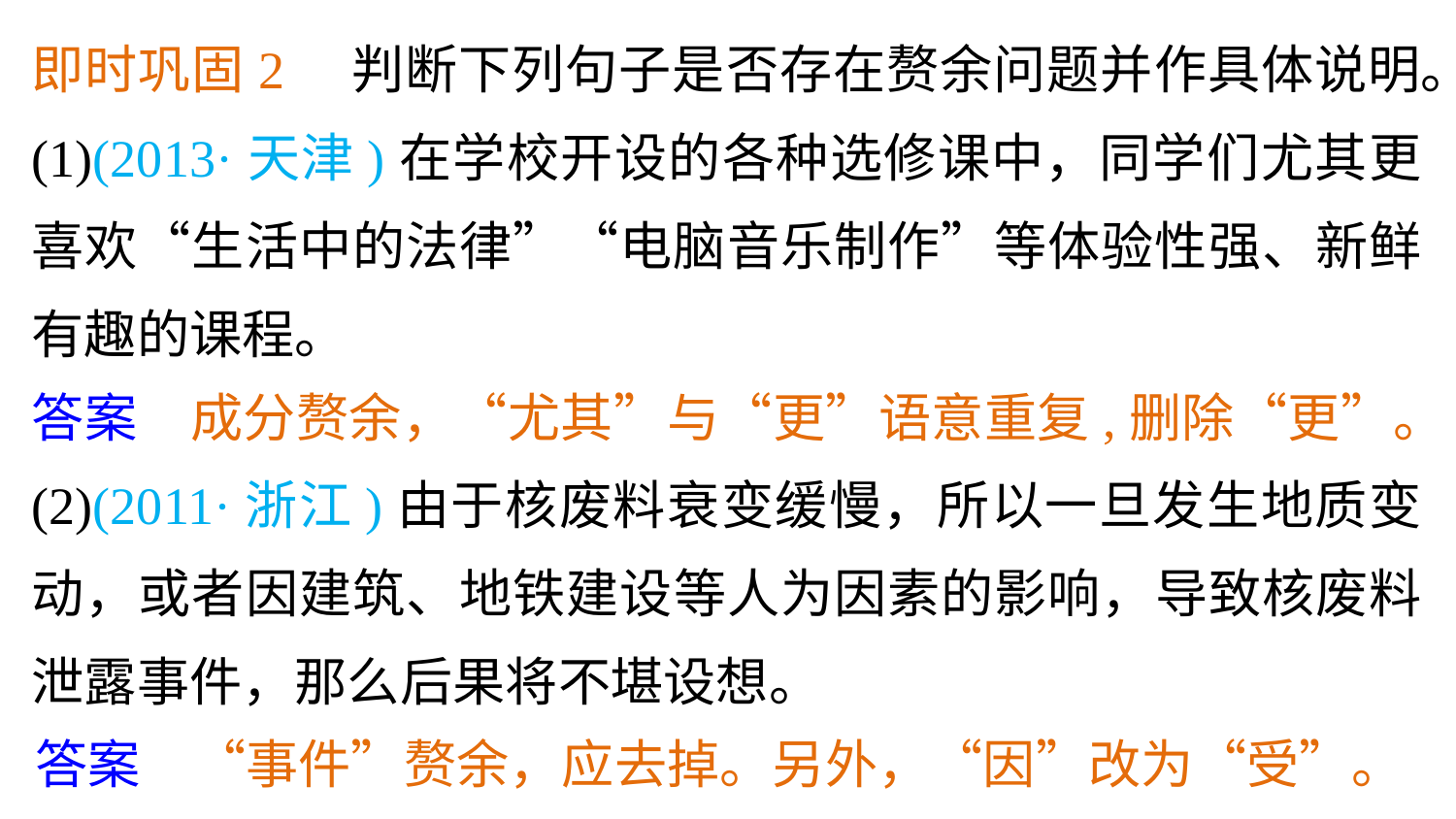

即时巩固2　判断下列句子是否存在赘余问题并作具体说明。
(1)(2013·天津)在学校开设的各种选修课中，同学们尤其更喜欢“生活中的法律”“电脑音乐制作”等体验性强、新鲜有趣的课程。
答案　成分赘余，“尤其”与“更”语意重复,删除“更”。
(2)(2011·浙江)由于核废料衰变缓慢，所以一旦发生地质变动，或者因建筑、地铁建设等人为因素的影响，导致核废料泄露事件，那么后果将不堪设想。
答案　“事件”赘余，应去掉。另外，“因”改为“受”。